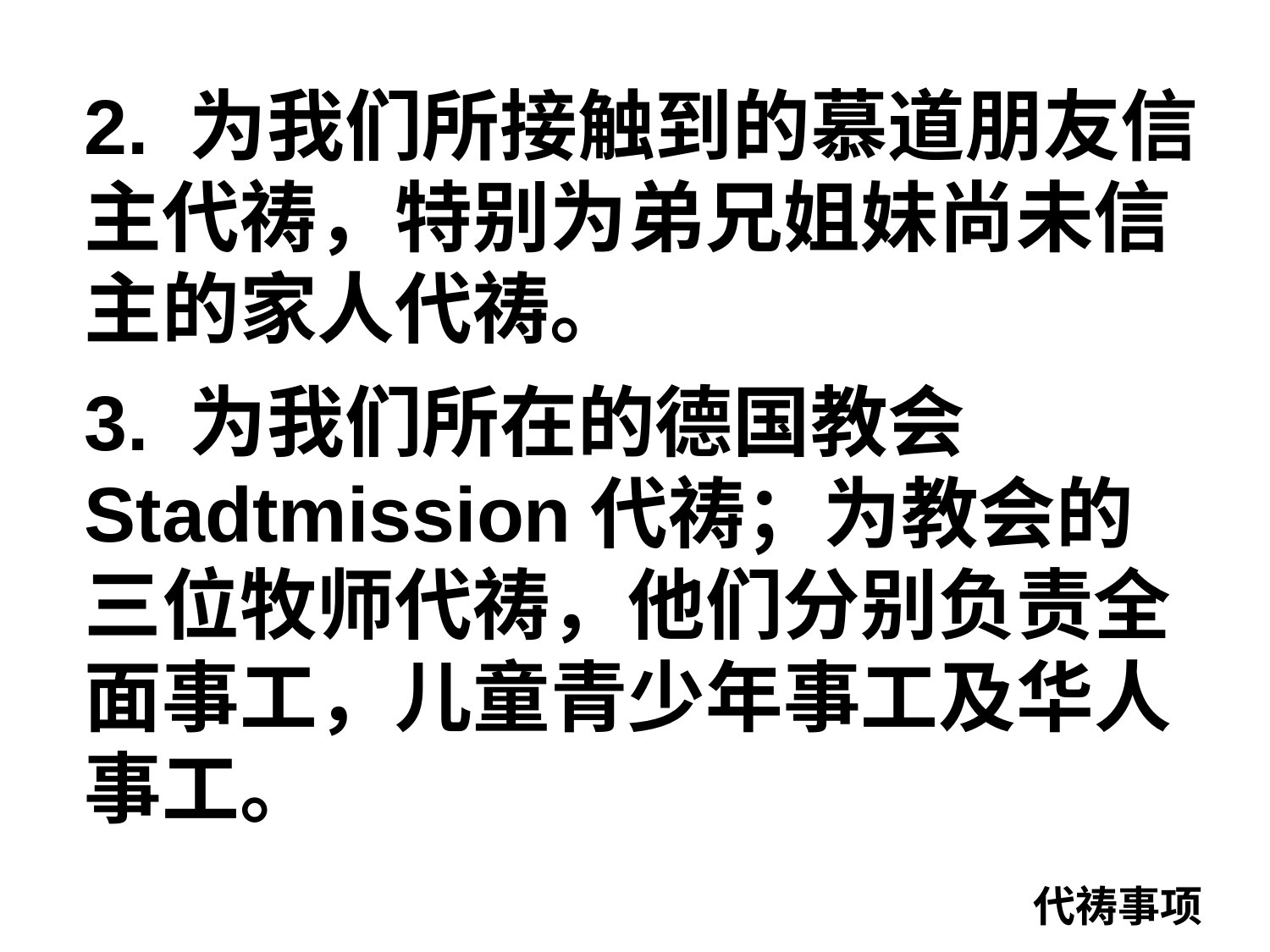

2. 为我们所接触到的慕道朋友信主代祷，特别为弟兄姐妹尚未信主的家人代祷。
3. 为我们所在的德国教会Stadtmission代祷；为教会的三位牧师代祷，他们分别负责全面事工，儿童青少年事工及华人事工。
代祷事项